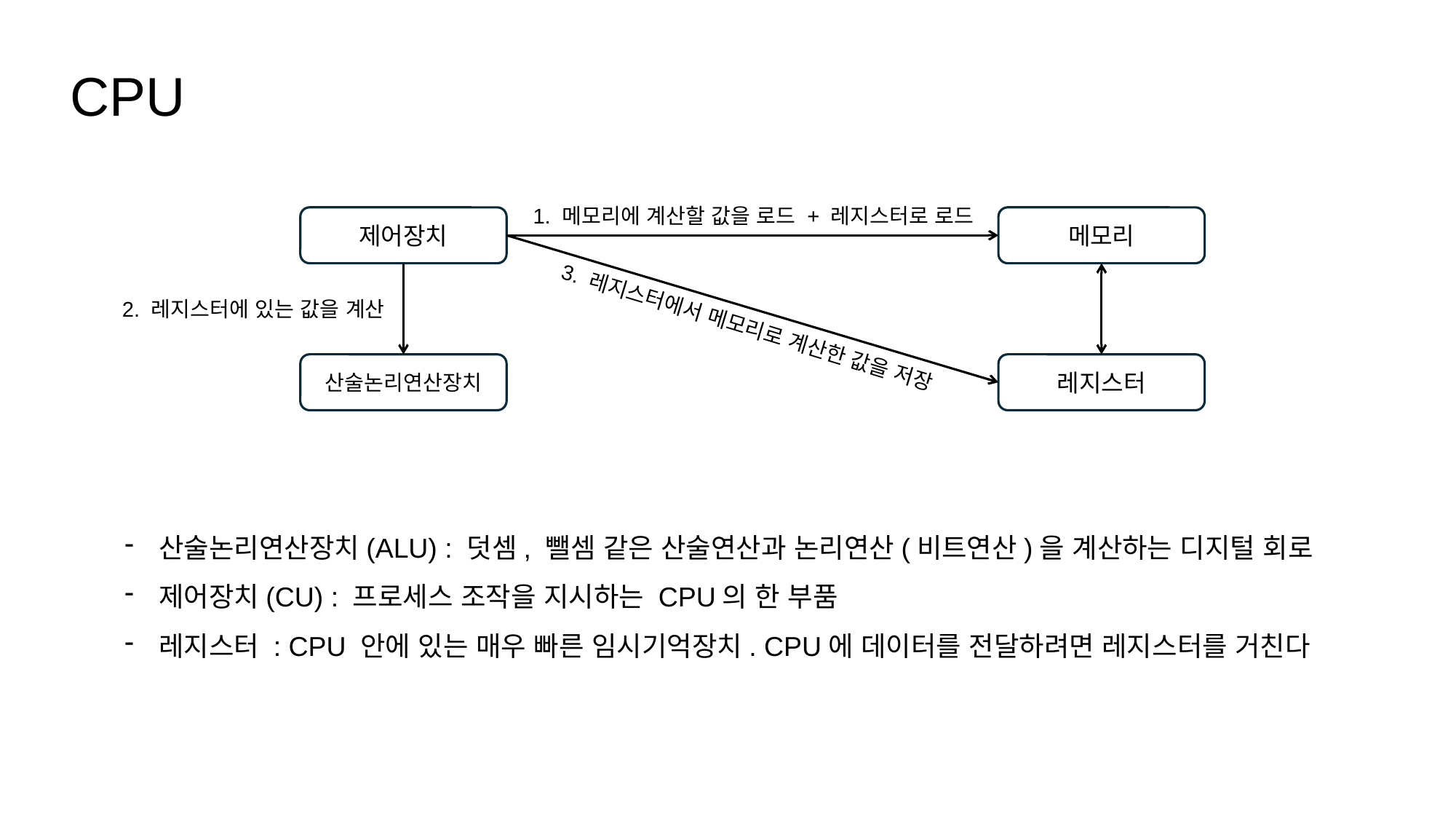

CPU
1. 메모리에 계산할 값을 로드 + 레지스터로 로드
제어장치
메모리
2. 레지스터에 있는 값을 계산
3. 레지스터에서 메모리로 계산한 값을 저장
산술논리연산장치
레지스터
산술논리연산장치(ALU) : 덧셈, 뺄셈 같은 산술연산과 논리연산(비트연산)을 계산하는 디지털 회로
제어장치(CU) : 프로세스 조작을 지시하는 CPU의 한 부품
레지스터 : CPU 안에 있는 매우 빠른 임시기억장치. CPU에 데이터를 전달하려면 레지스터를 거친다